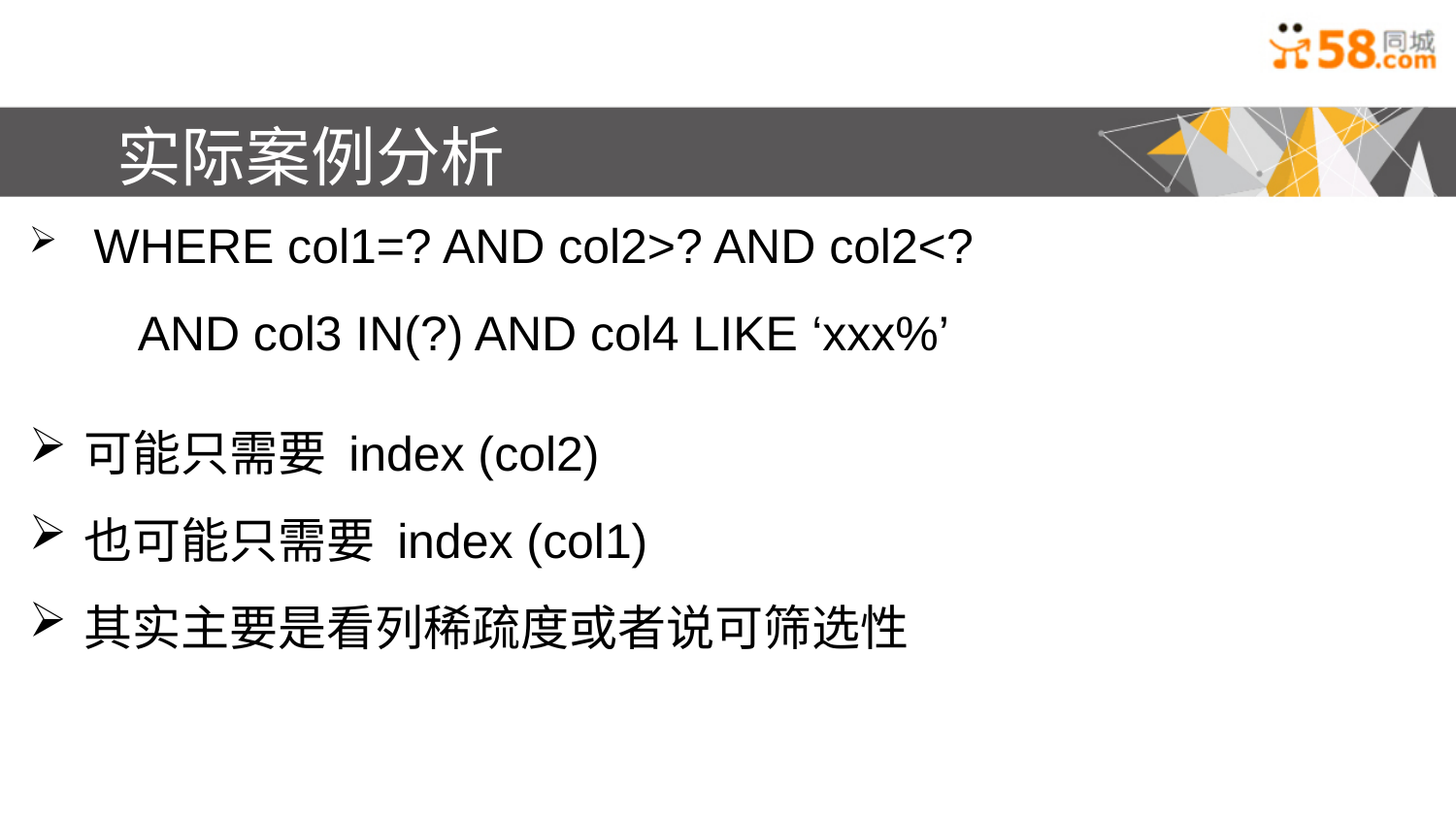

实际案例分析
 WHERE col1=? AND col2>? AND col2<?
        AND col3 IN(?) AND col4 LIKE ‘xxx%’
可能只需要 index (col2)
也可能只需要 index (col1)
其实主要是看列稀疏度或者说可筛选性